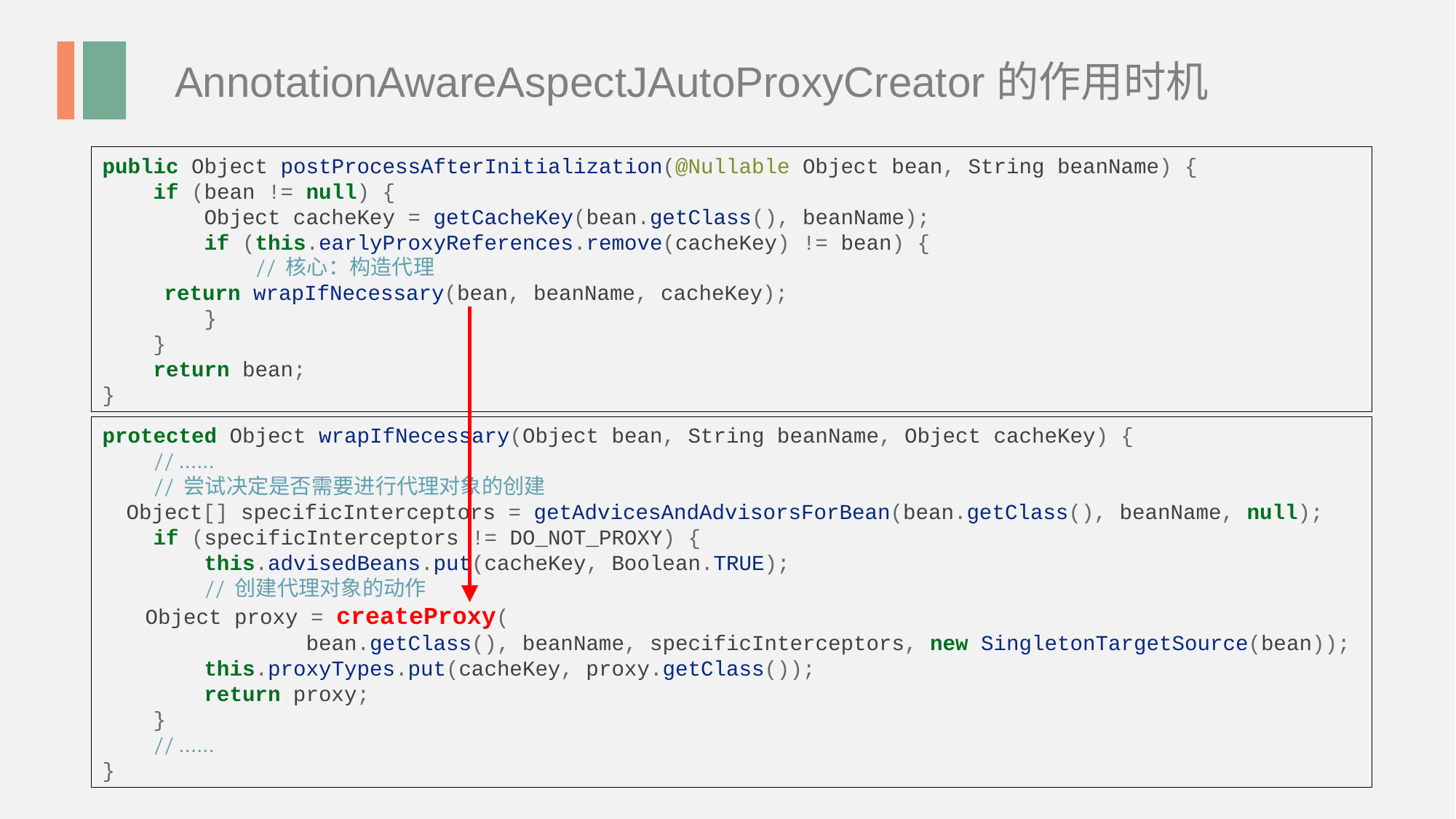

AnnotationAwareAspectJAutoProxyCreator的作用时机
public Object postProcessAfterInitialization(@Nullable Object bean, String beanName) {
    if (bean != null) {
        Object cacheKey = getCacheKey(bean.getClass(), beanName);
        if (this.earlyProxyReferences.remove(cacheKey) != bean) {
            // 核心：构造代理
            return wrapIfNecessary(bean, beanName, cacheKey);
        }
    }
    return bean;
}
protected Object wrapIfNecessary(Object bean, String beanName, Object cacheKey) {
    // ......
    // 尝试决定是否需要进行代理对象的创建
    Object[] specificInterceptors = getAdvicesAndAdvisorsForBean(bean.getClass(), beanName, null);
    if (specificInterceptors != DO_NOT_PROXY) {
        this.advisedBeans.put(cacheKey, Boolean.TRUE);
        // 创建代理对象的动作
        Object proxy = createProxy(
                bean.getClass(), beanName, specificInterceptors, new SingletonTargetSource(bean));
        this.proxyTypes.put(cacheKey, proxy.getClass());
        return proxy;
    }
    // ......
}